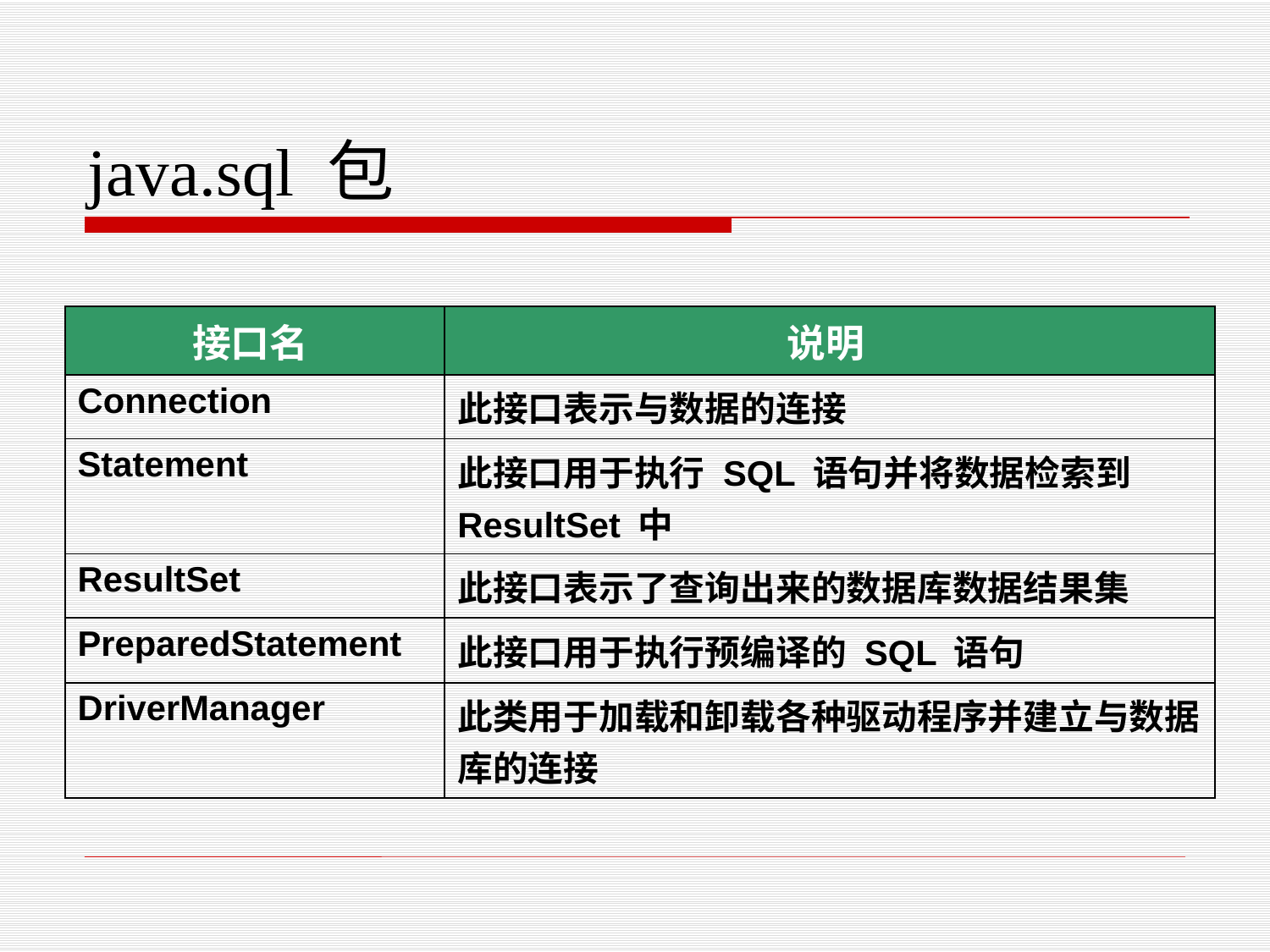

# java.sql 包
| 接口名 | 说明 |
| --- | --- |
| Connection | 此接口表示与数据的连接 |
| Statement | 此接口用于执行 SQL 语句并将数据检索到 ResultSet 中 |
| ResultSet | 此接口表示了查询出来的数据库数据结果集 |
| PreparedStatement | 此接口用于执行预编译的 SQL 语句 |
| DriverManager | 此类用于加载和卸载各种驱动程序并建立与数据库的连接 |